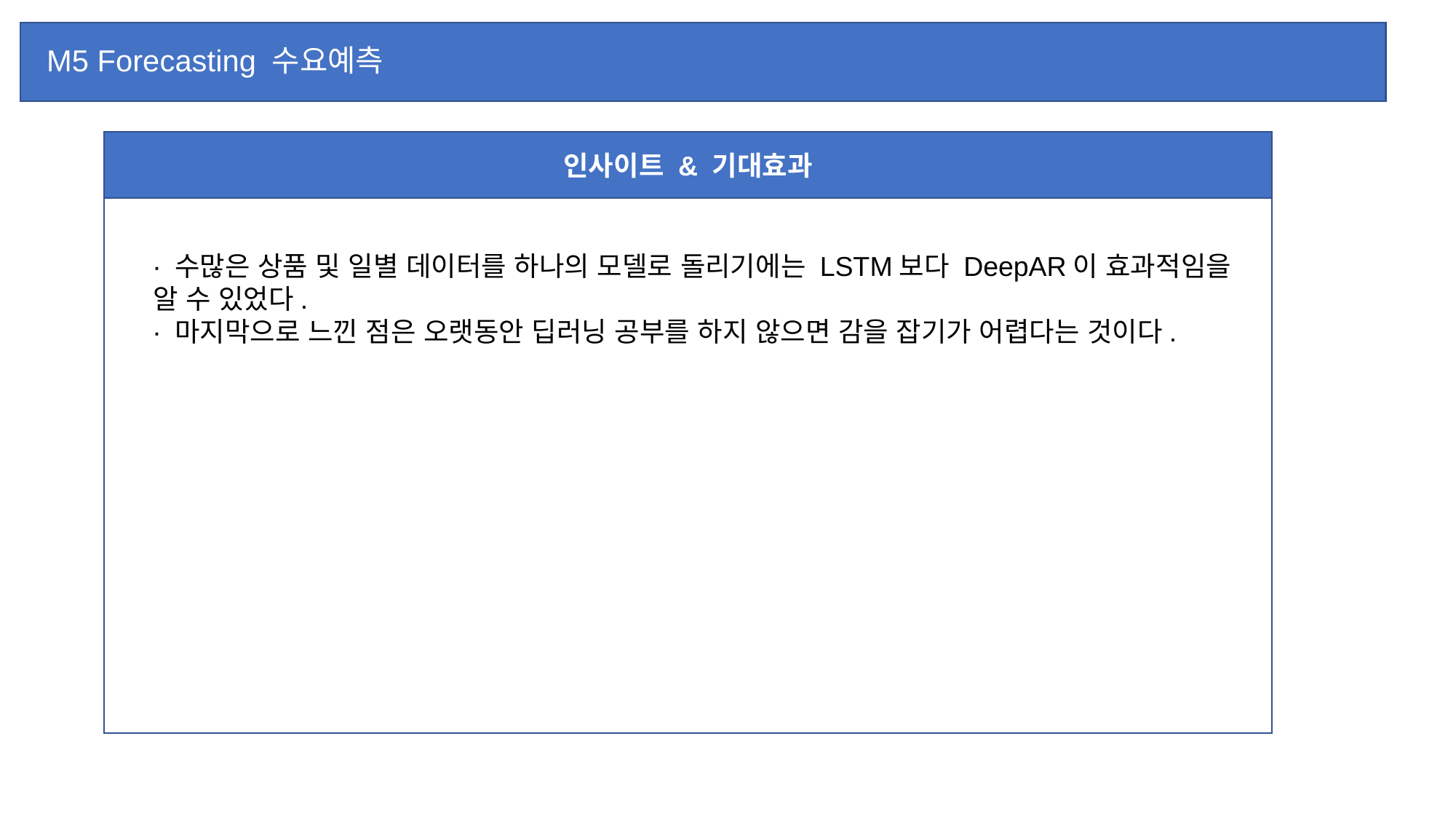

# M5 Forecasting 수요예측

인사이트 & 기대효과

∙ 수많은 상품 및 일별 데이터를 하나의 모델로 돌리기에는 LSTM보다 DeepAR이 효과적임을 알 수 있었다.
∙ 마지막으로 느낀 점은 오랫동안 딥러닝 공부를 하지 않으면 감을 잡기가 어렵다는 것이다.